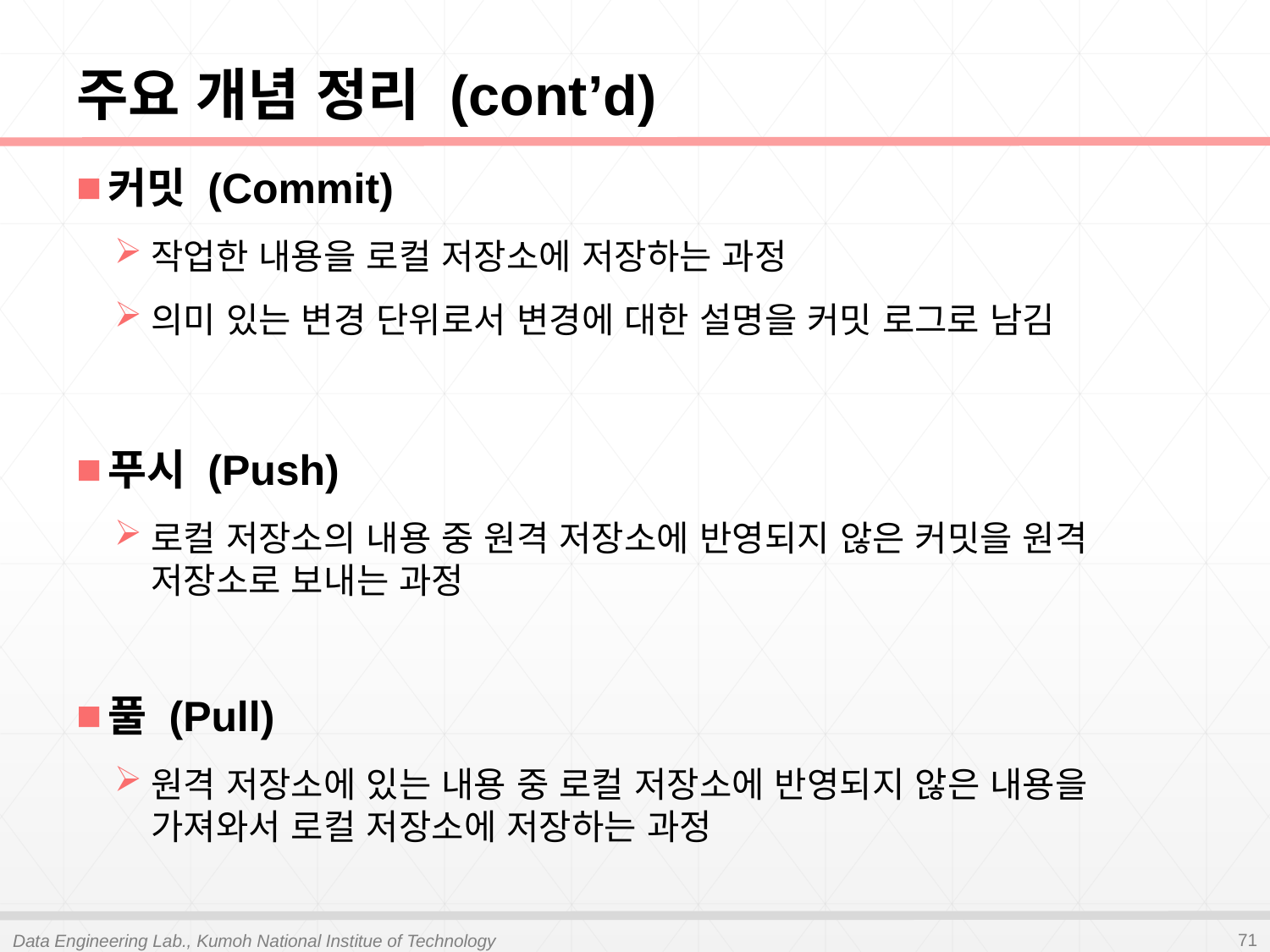

# 주요 개념 정리 (cont’d)
커밋 (Commit)
작업한 내용을 로컬 저장소에 저장하는 과정
의미 있는 변경 단위로서 변경에 대한 설명을 커밋 로그로 남김

푸시 (Push)
로컬 저장소의 내용 중 원격 저장소에 반영되지 않은 커밋을 원격 저장소로 보내는 과정

풀 (Pull)
원격 저장소에 있는 내용 중 로컬 저장소에 반영되지 않은 내용을 가져와서 로컬 저장소에 저장하는 과정
71
Data Engineering Lab., Kumoh National Institue of Technology